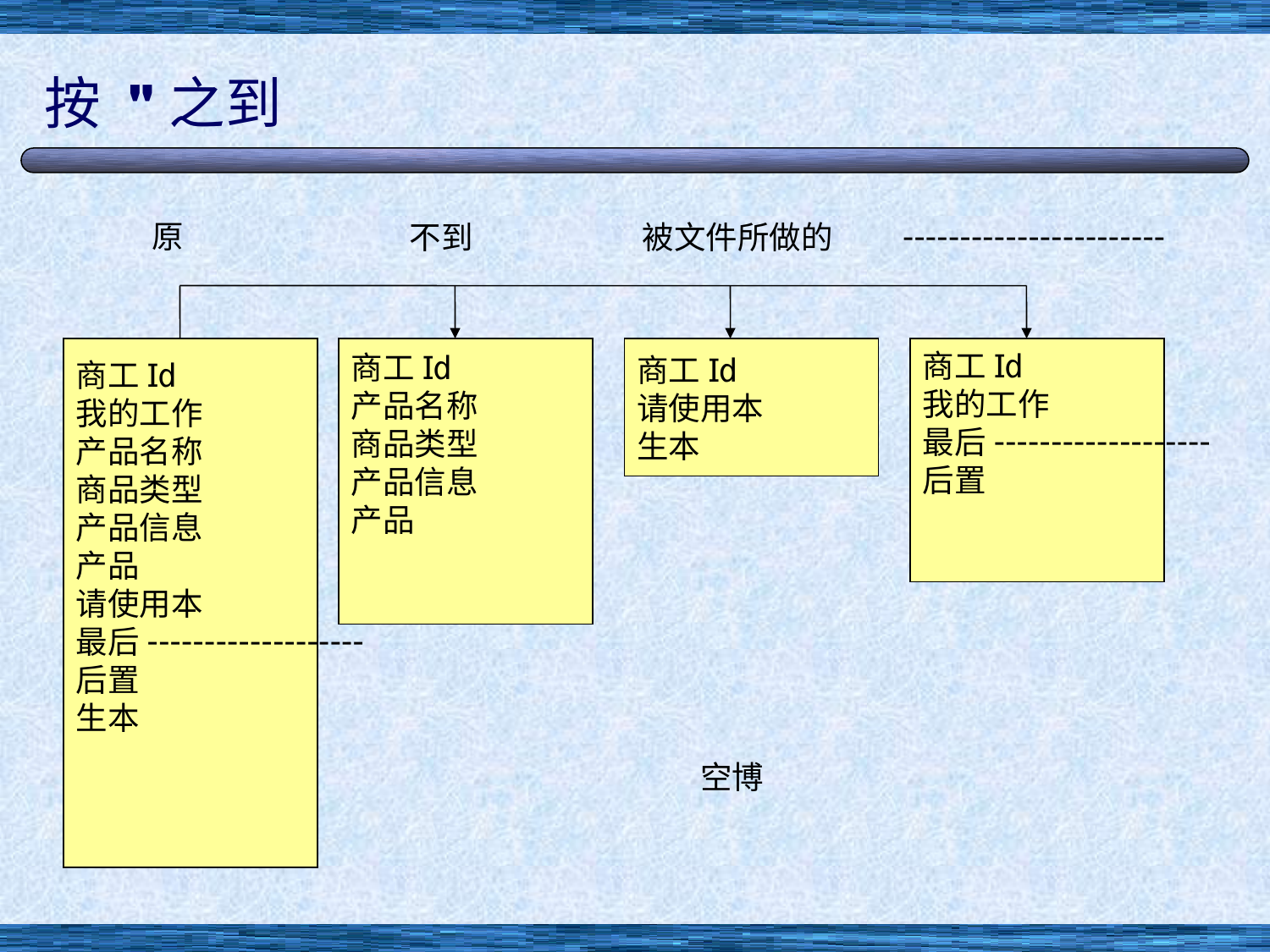

# 按 "之到
原
不到
被文件所做的
-----------------------

商工Id
我的工作
产品名称
商品类型
产品信息
产品
请使用本
最后-------------------
后置
生本

商工Id
产品名称
商品类型
产品信息
产品

商工Id
请使用本
生本
商工Id
我的工作
最后-------------------
后置

空博